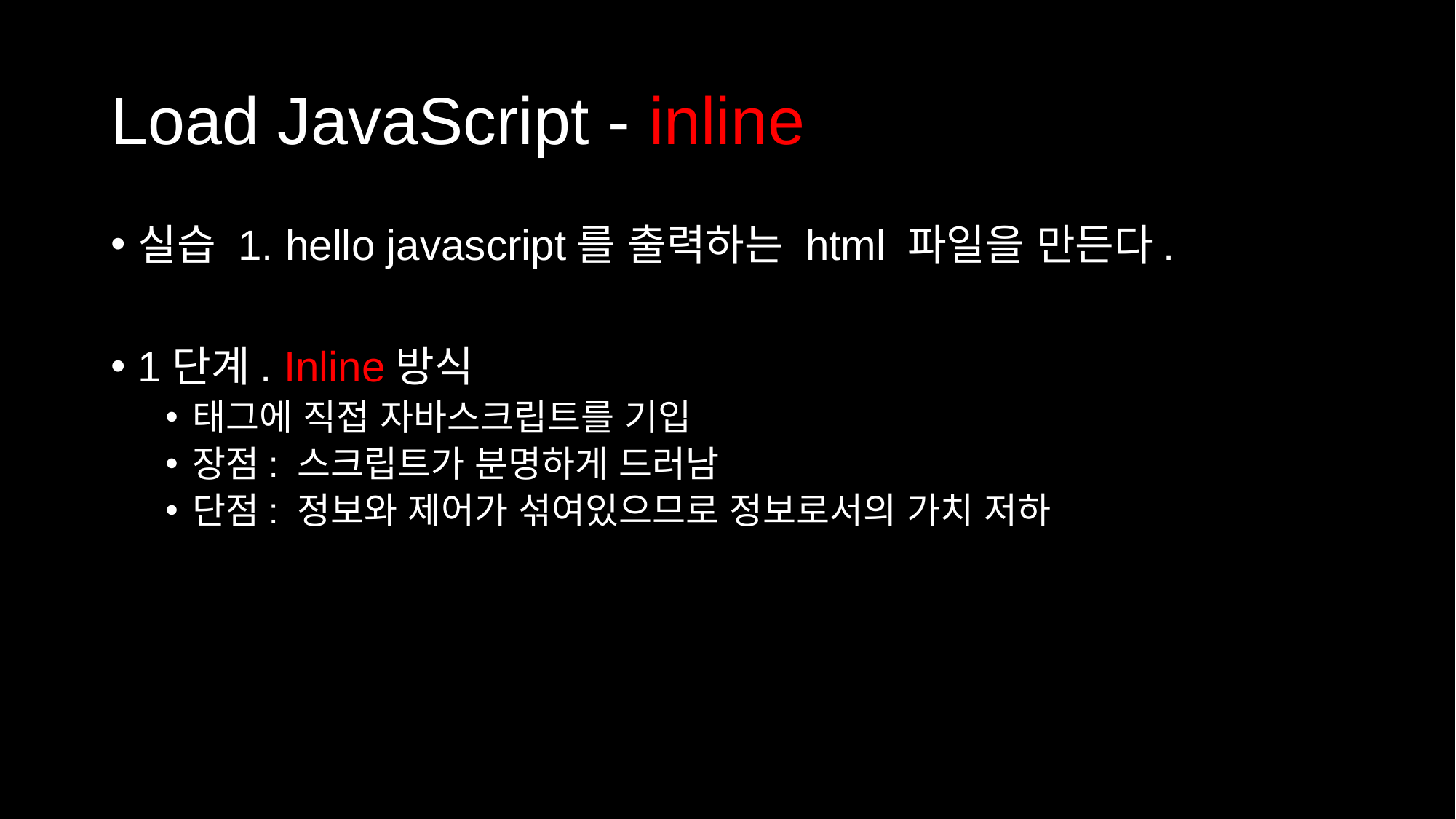

# Load JavaScript - inline
실습 1. hello javascript를 출력하는 html 파일을 만든다.

1단계. Inline방식
태그에 직접 자바스크립트를 기입
장점: 스크립트가 분명하게 드러남
단점: 정보와 제어가 섞여있으므로 정보로서의 가치 저하